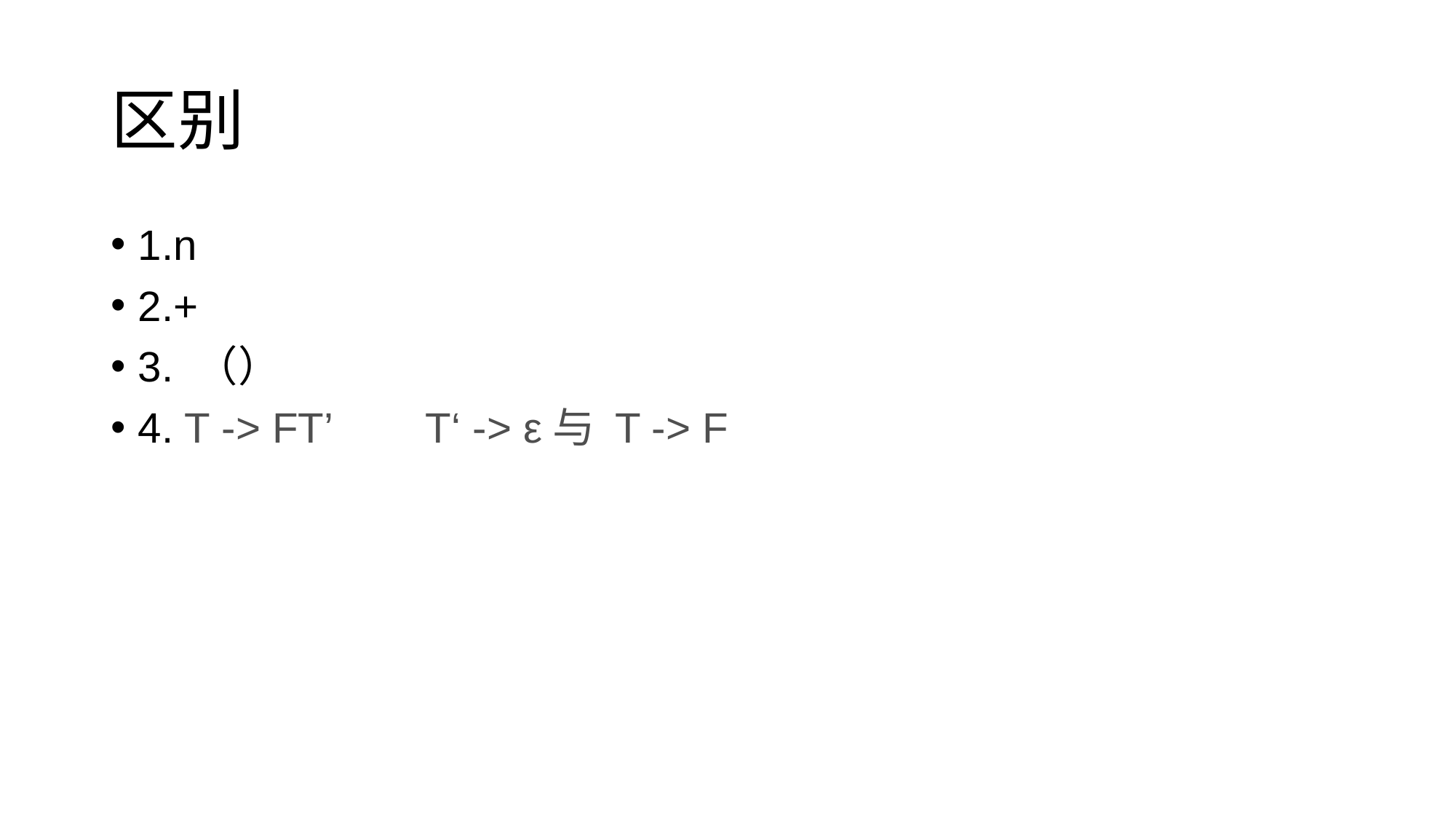

# 区别
1.n
2.+
3. （）
4. T -> FT’        T‘ -> ε与 T -> F